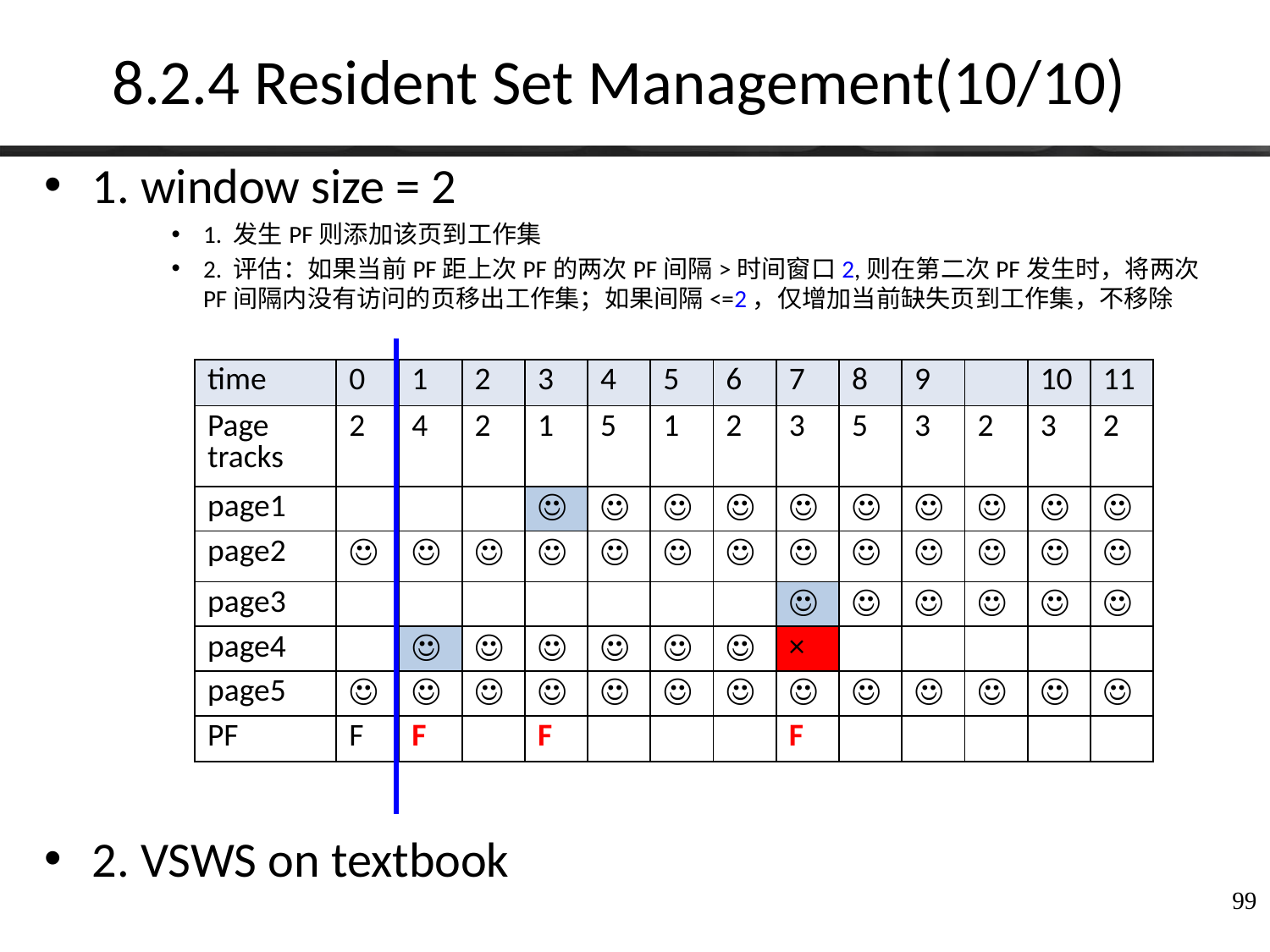

# 8.2.4 Resident Set Management(10/10)
1. window size = 2
1. 发生PF则添加该页到工作集
2. 评估：如果当前PF距上次PF的两次PF间隔>时间窗口2,则在第二次PF发生时，将两次PF间隔内没有访问的页移出工作集；如果间隔<=2，仅增加当前缺失页到工作集，不移除

2. VSWS on textbook

| time | 0 | 1 | 2 | 3 | 4 | 5 | 6 | 7 | 8 | 9 |  | 10 | 11 |
| --- | --- | --- | --- | --- | --- | --- | --- | --- | --- | --- | --- | --- | --- |
| Page tracks | 2 | 4 | 2 | 1 | 5 | 1 | 2 | 3 | 5 | 3 | 2 | 3 | 2 |
| page1 |  |  |  | ☺ | ☺ | ☺ | ☺ | ☺ | ☺ | ☺ | ☺ | ☺ | ☺ |
| page2 | ☺ | ☺ | ☺ | ☺ | ☺ | ☺ | ☺ | ☺ | ☺ | ☺ | ☺ | ☺ | ☺ |
| page3 |  |  |  |  |  |  |  | ☺ | ☺ | ☺ | ☺ | ☺ | ☺ |
| page4 |  | ☺ | ☺ | ☺ | ☺ | ☺ | ☺ | × |  |  |  |  |  |
| page5 | ☺ | ☺ | ☺ | ☺ | ☺ | ☺ | ☺ | ☺ | ☺ | ☺ | ☺ | ☺ | ☺ |
| PF | F | F |  | F |  |  |  | F |  |  |  |  |  |
99